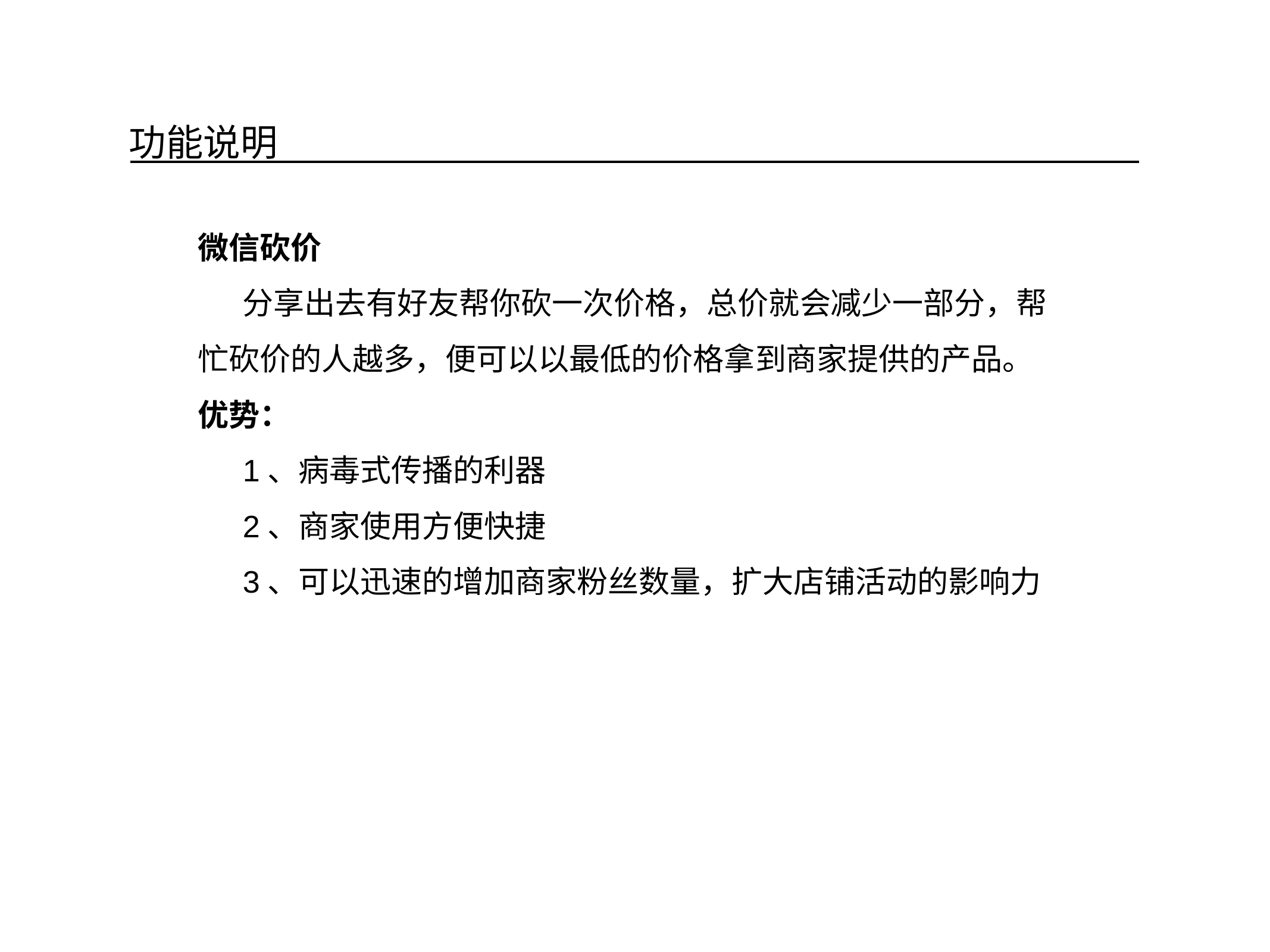

# 功能说明
微信砍价
分享出去有好友帮你砍一次价格，总价就会减少一部分，帮忙砍价的人越多，便可以以最低的价格拿到商家提供的产品。
优势：
1、病毒式传播的利器
2、商家使用方便快捷
3、可以迅速的增加商家粉丝数量，扩大店铺活动的影响力